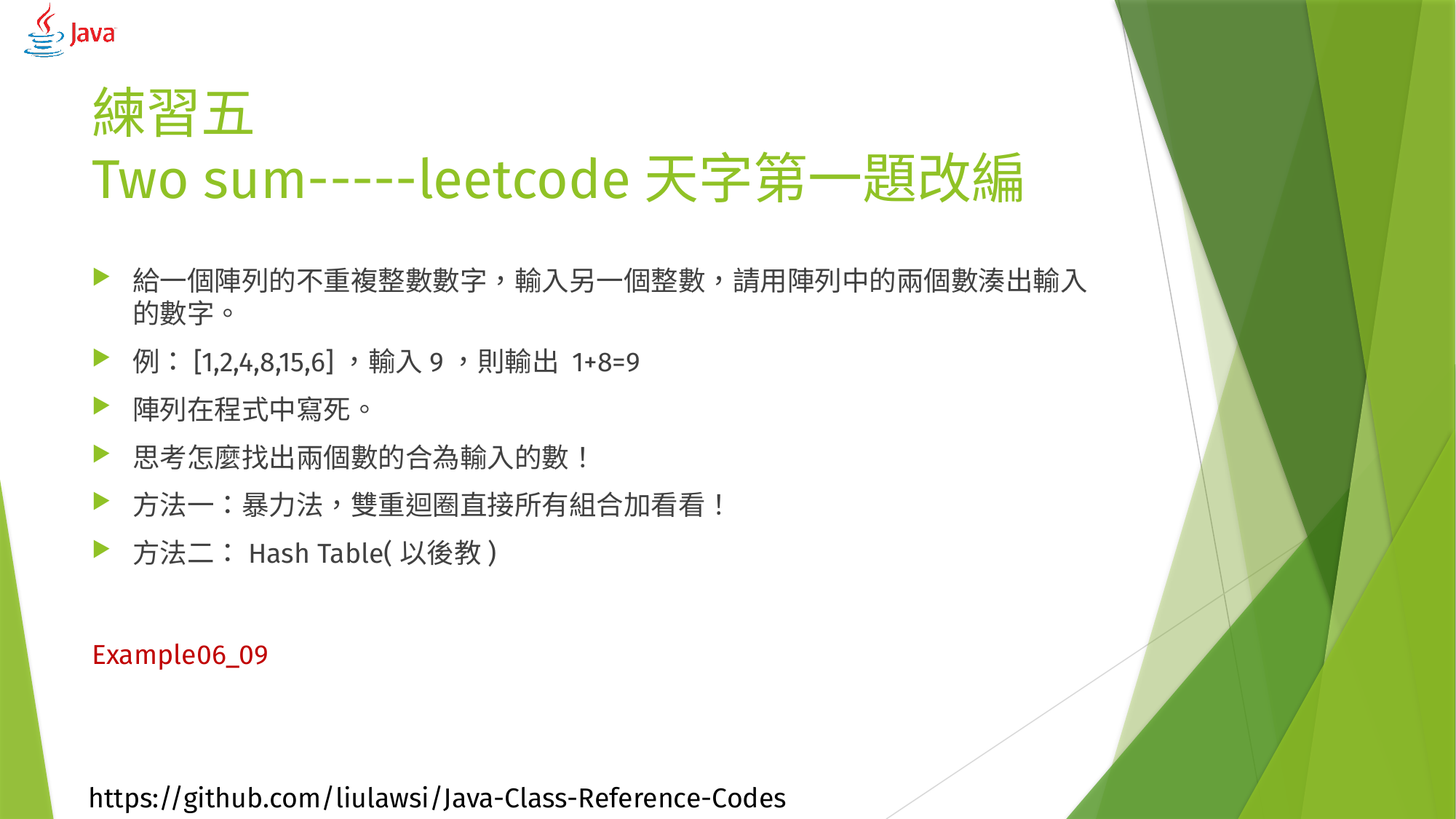

# 練習五 Two sum-----leetcode天字第一題改編
給一個陣列的不重複整數數字，輸入另一個整數，請用陣列中的兩個數湊出輸入的數字。
例：[1,2,4,8,15,6]，輸入9，則輸出 1+8=9
陣列在程式中寫死。
思考怎麼找出兩個數的合為輸入的數！
方法一：暴力法，雙重迴圈直接所有組合加看看！
方法二：Hash Table(以後教)
Example06_09